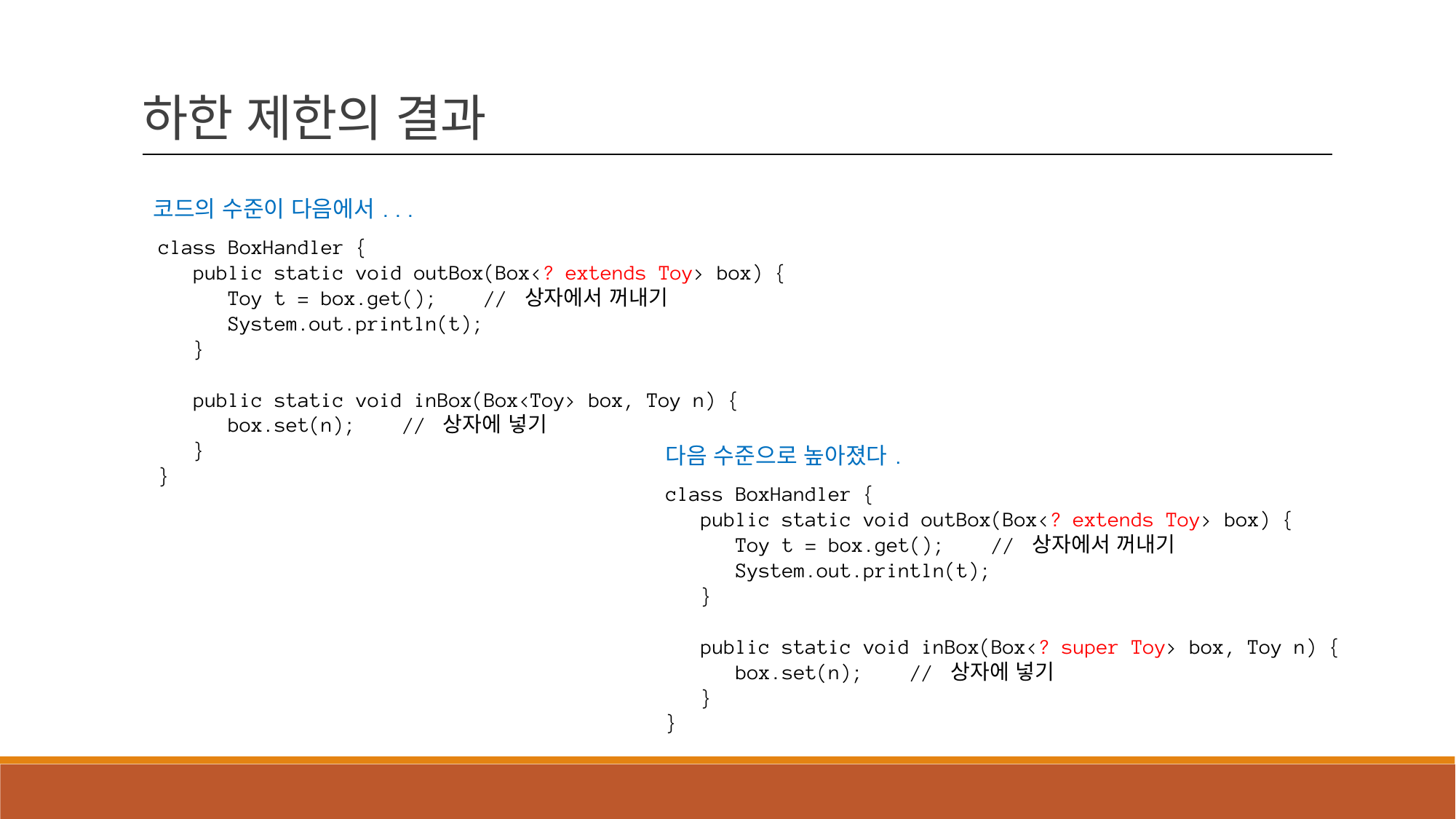

하한 제한의 결과
코드의 수준이 다음에서...
class BoxHandler {
   public static void outBox(Box<? extends Toy> box) {
      Toy t = box.get();    // 상자에서 꺼내기
      System.out.println(t);
   }

   public static void inBox(Box<Toy> box, Toy n) {
      box.set(n);    // 상자에 넣기
   }
}
다음 수준으로 높아졌다.
class BoxHandler {
   public static void outBox(Box<? extends Toy> box) {
      Toy t = box.get();    // 상자에서 꺼내기
      System.out.println(t);
   }

   public static void inBox(Box<? super Toy> box, Toy n) {
      box.set(n);    // 상자에 넣기
   }
}